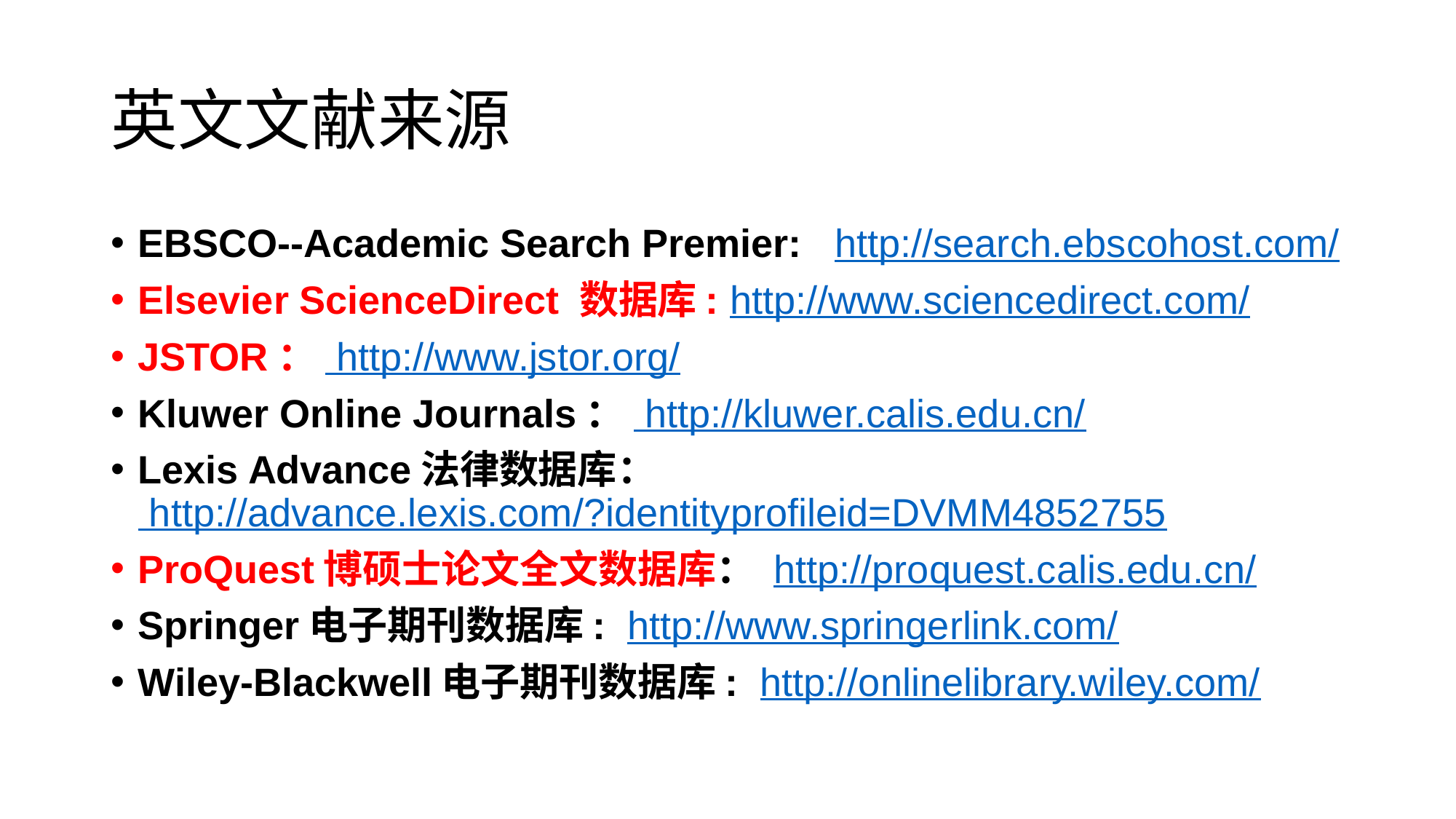

# 英文文献来源
EBSCO--Academic Search Premier:   http://search.ebscohost.com/
Elsevier ScienceDirect 数据库: http://www.sciencedirect.com/
JSTOR： http://www.jstor.org/
Kluwer Online Journals： http://kluwer.calis.edu.cn/
Lexis Advance法律数据库： http://advance.lexis.com/?identityprofileid=DVMM4852755
ProQuest博硕士论文全文数据库： http://proquest.calis.edu.cn/
Springer电子期刊数据库:  http://www.springerlink.com/
Wiley-Blackwell电子期刊数据库:  http://onlinelibrary.wiley.com/